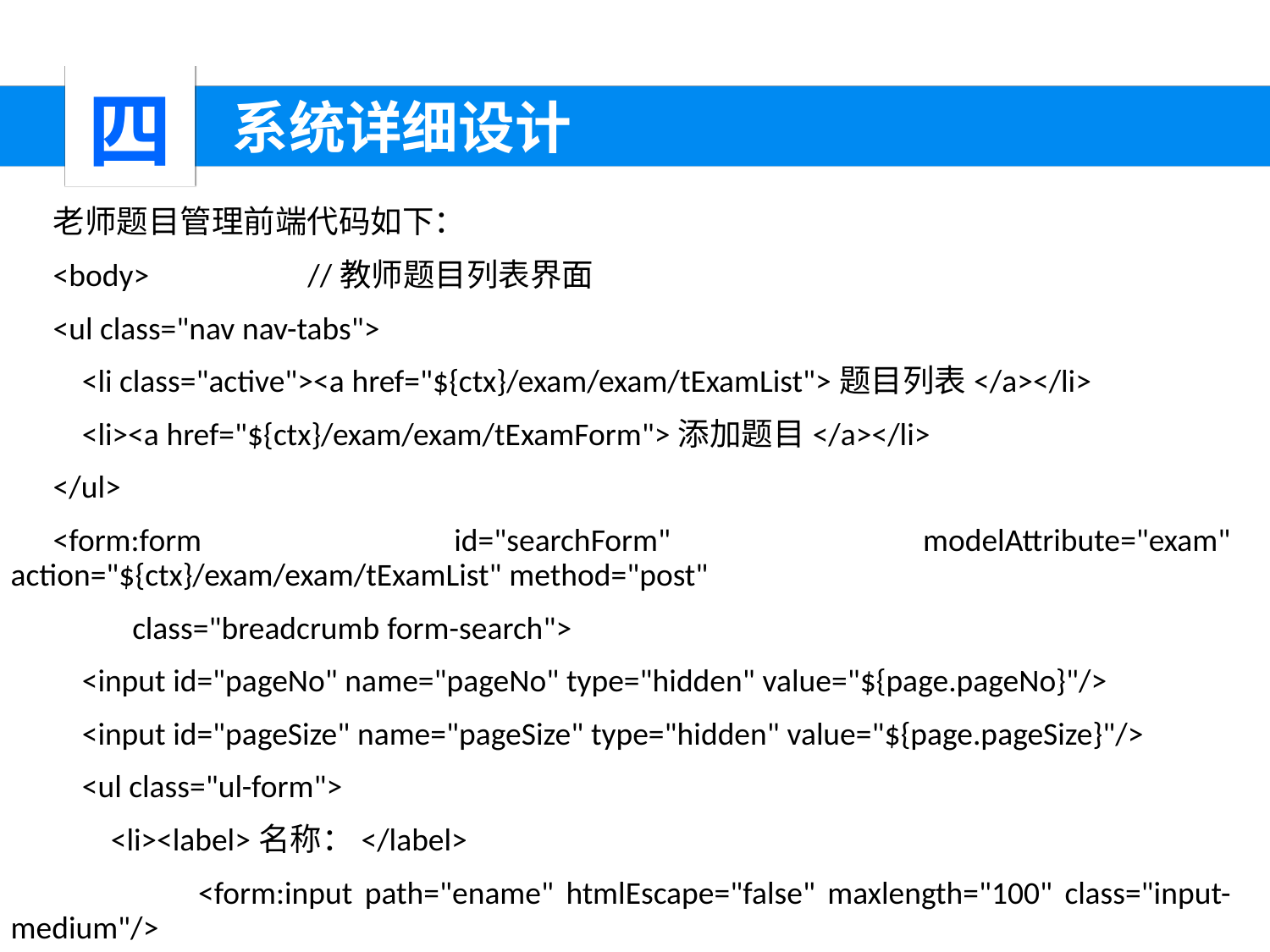

四
                系统详细设计
老师题目管理前端代码如下：
<body>                      //教师题目列表界面
<ul class="nav nav-tabs">
    <li class="active"><a href="${ctx}/exam/exam/tExamList">题目列表</a></li>
    <li><a href="${ctx}/exam/exam/tExamForm">添加题目</a></li>
</ul>
<form:form id="searchForm" modelAttribute="exam" action="${ctx}/exam/exam/tExamList" method="post"
           class="breadcrumb form-search">
    <input id="pageNo" name="pageNo" type="hidden" value="${page.pageNo}"/>
    <input id="pageSize" name="pageSize" type="hidden" value="${page.pageSize}"/>
    <ul class="ul-form">
        <li><label>名称：</label>
            <form:input path="ename" htmlEscape="false" maxlength="100" class="input-medium"/>